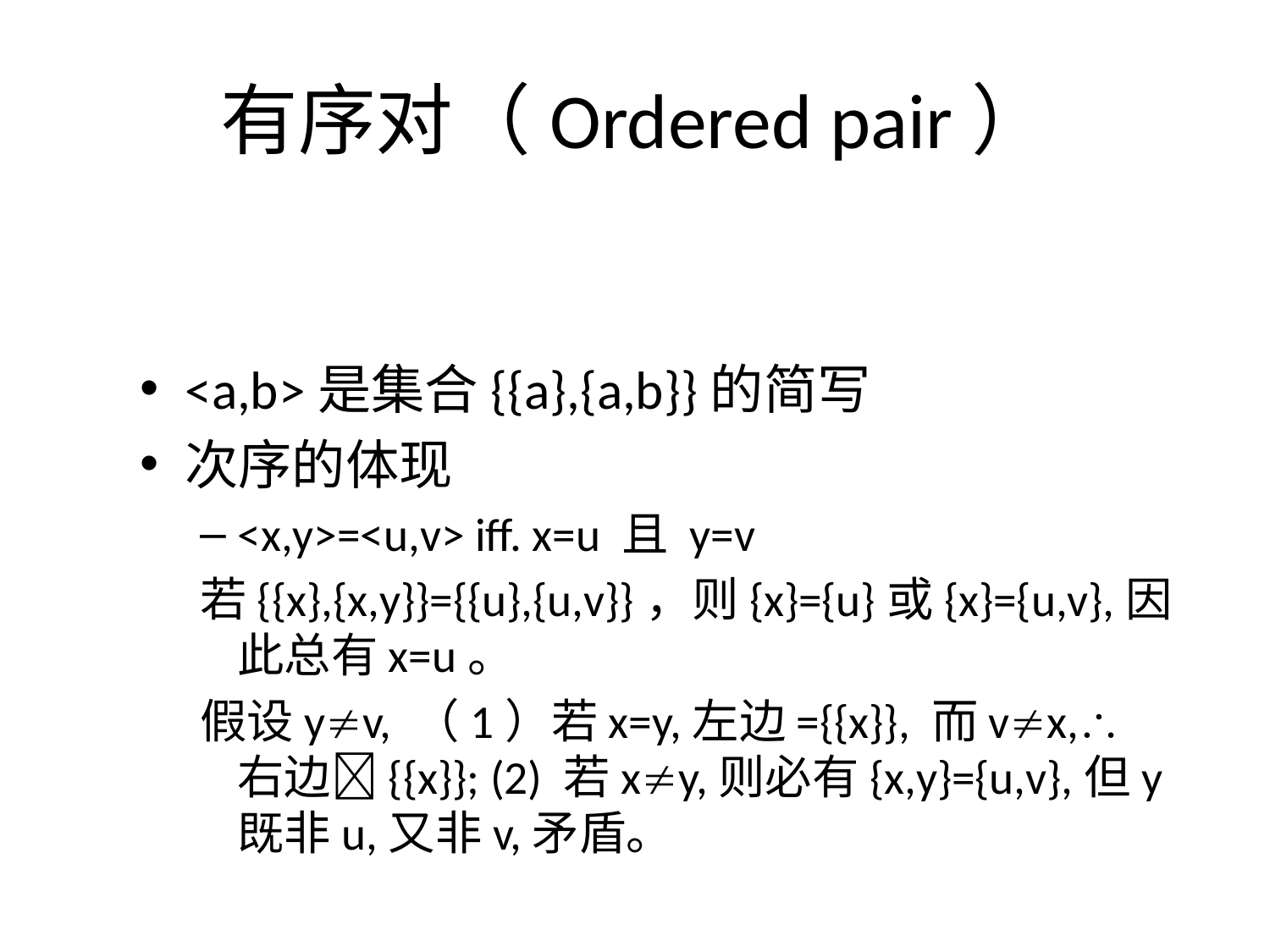

# 有序对（Ordered pair）
<a,b>是集合{{a},{a,b}}的简写
次序的体现
<x,y>=<u,v> iff. x=u 且 y=v
若{{x},{x,y}}={{u},{u,v}}，则{x}={u}或{x}={u,v},因此总有x=u。
假设y≠v, （1）若x=y,左边={{x}}, 而v≠x,∴右边≠{{x}}; (2) 若x≠y,则必有{x,y}={u,v},但y既非u,又非v,矛盾。